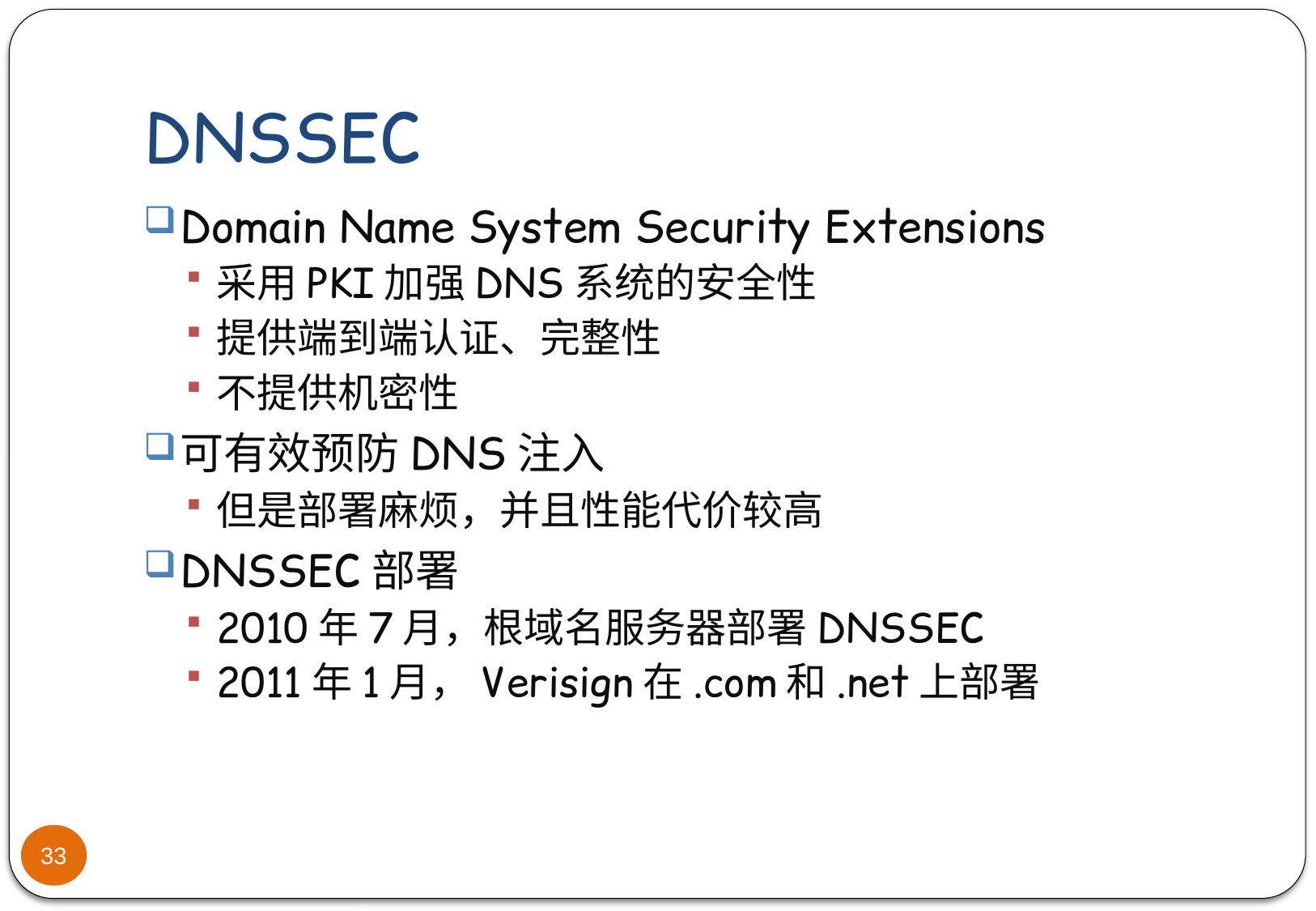

# DNSSEC
Domain Name System Security Extensions
采用PKI加强DNS系统的安全性
提供端到端认证、完整性
不提供机密性
可有效预防DNS注入
但是部署麻烦，并且性能代价较高
DNSSEC部署
2010年7月，根域名服务器部署DNSSEC
2011年1月，Verisign在.com和.net上部署

33